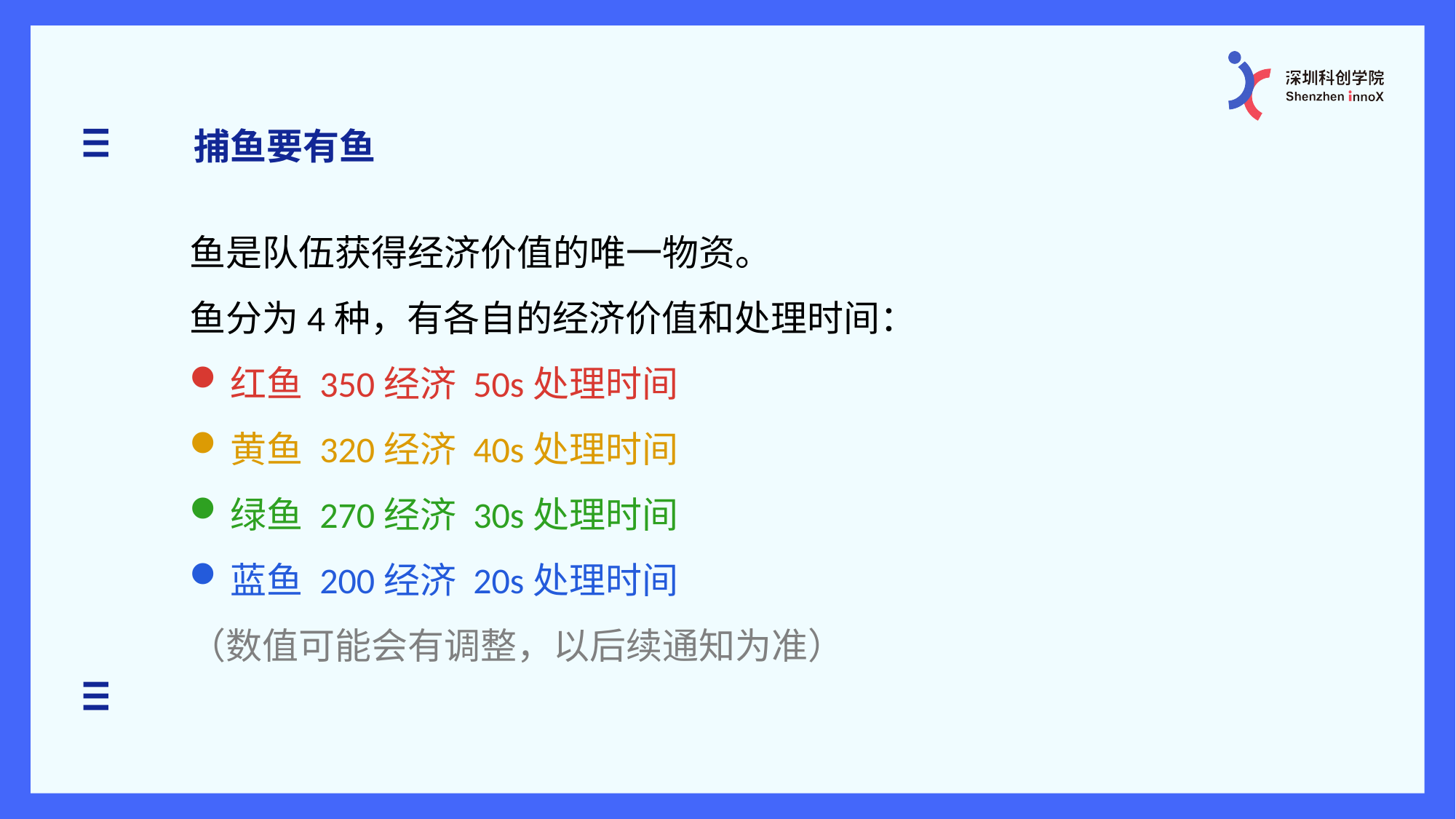

捕鱼要有鱼
鱼是队伍获得经济价值的唯一物资。
鱼分为4种，有各自的经济价值和处理时间：
红鱼 350经济 50s处理时间
黄鱼 320经济 40s处理时间
绿鱼 270经济 30s处理时间
蓝鱼 200经济 20s处理时间
（数值可能会有调整，以后续通知为准）